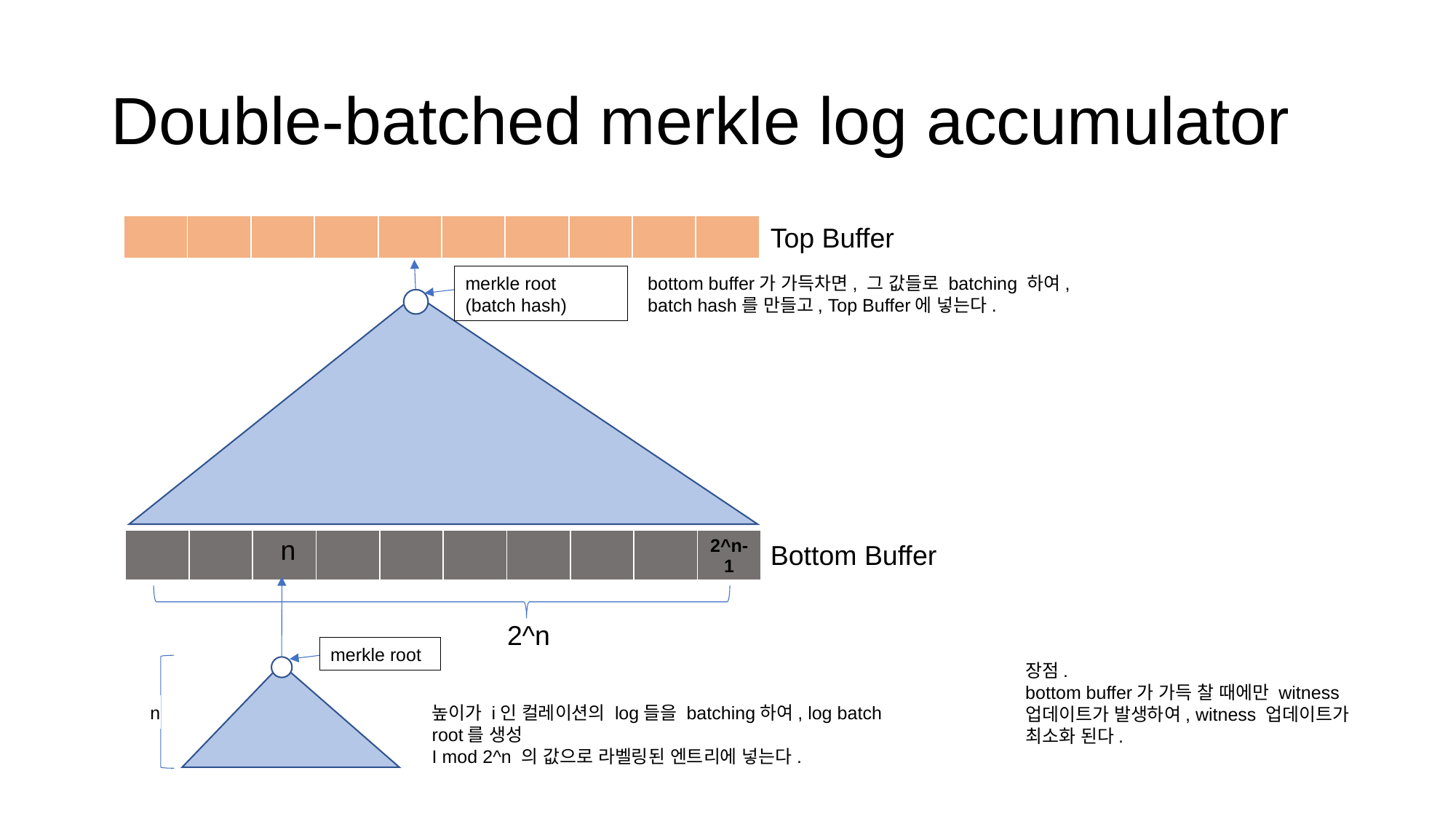

# Double-batched merkle log accumulator
|  |  |  |  |  |  |  |  |  |  |
| --- | --- | --- | --- | --- | --- | --- | --- | --- | --- |
Top Buffer
merkle root
(batch hash)
bottom buffer가 가득차면, 그 값들로 batching 하여,
batch hash를 만들고, Top Buffer에 넣는다.

|  |  | n |  |  |  |  |  |  | 2^n-1 |
| --- | --- | --- | --- | --- | --- | --- | --- | --- | --- |
Bottom Buffer
2^n
merkle root
장점.
bottom buffer가 가득 찰 때에만 witness 업데이트가 발생하여, witness 업데이트가 최소화 된다.

n
높이가 i인 컬레이션의 log들을 batching하여, log batch root를 생성
I mod 2^n 의 값으로 라벨링된 엔트리에 넣는다.